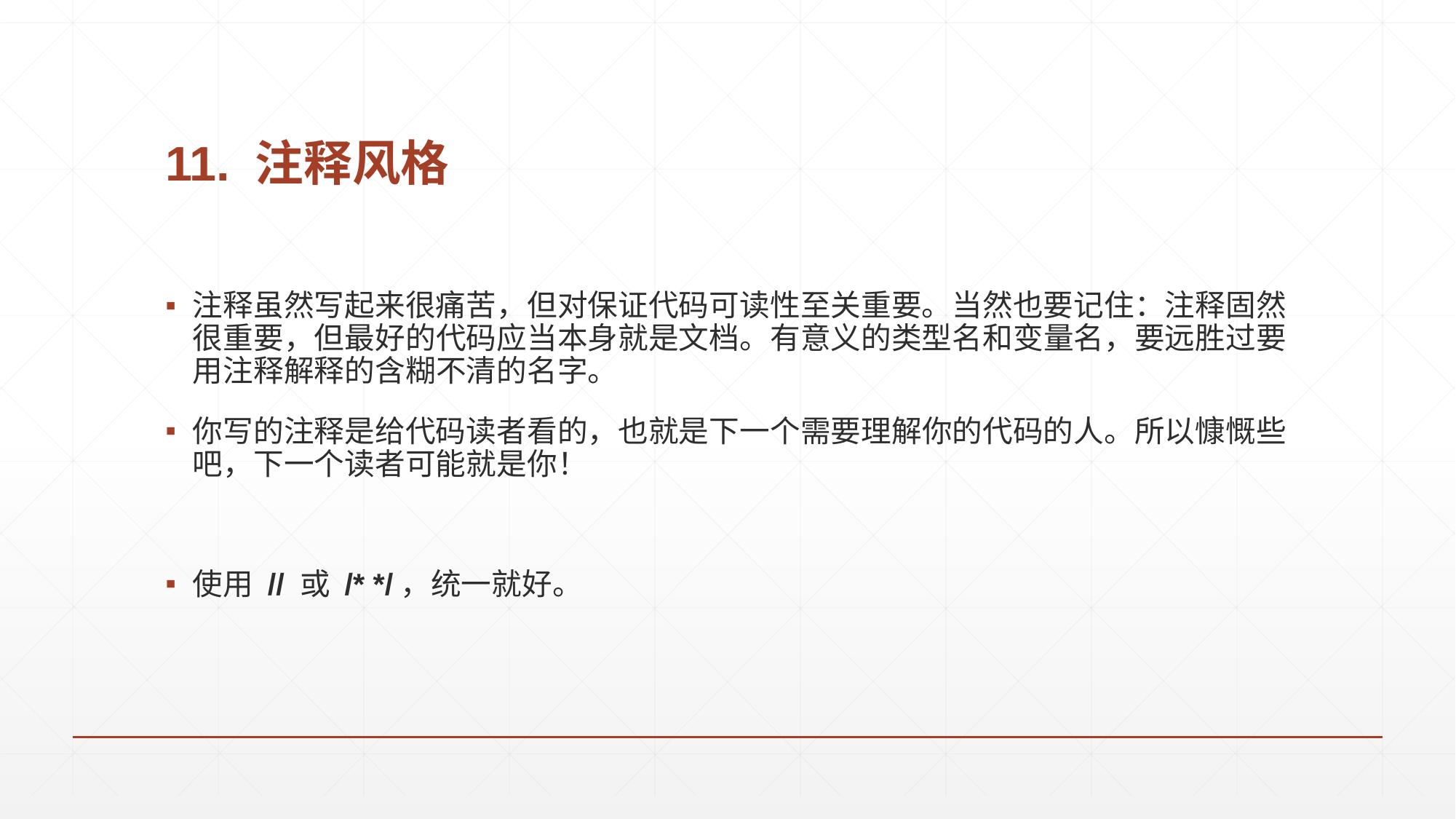

# 11. 注释风格
注释虽然写起来很痛苦，但对保证代码可读性至关重要。当然也要记住：注释固然很重要，但最好的代码应当本身就是文档。有意义的类型名和变量名，要远胜过要用注释解释的含糊不清的名字。
你写的注释是给代码读者看的，也就是下一个需要理解你的代码的人。所以慷慨些吧，下一个读者可能就是你！

使用 // 或 /* */，统一就好。